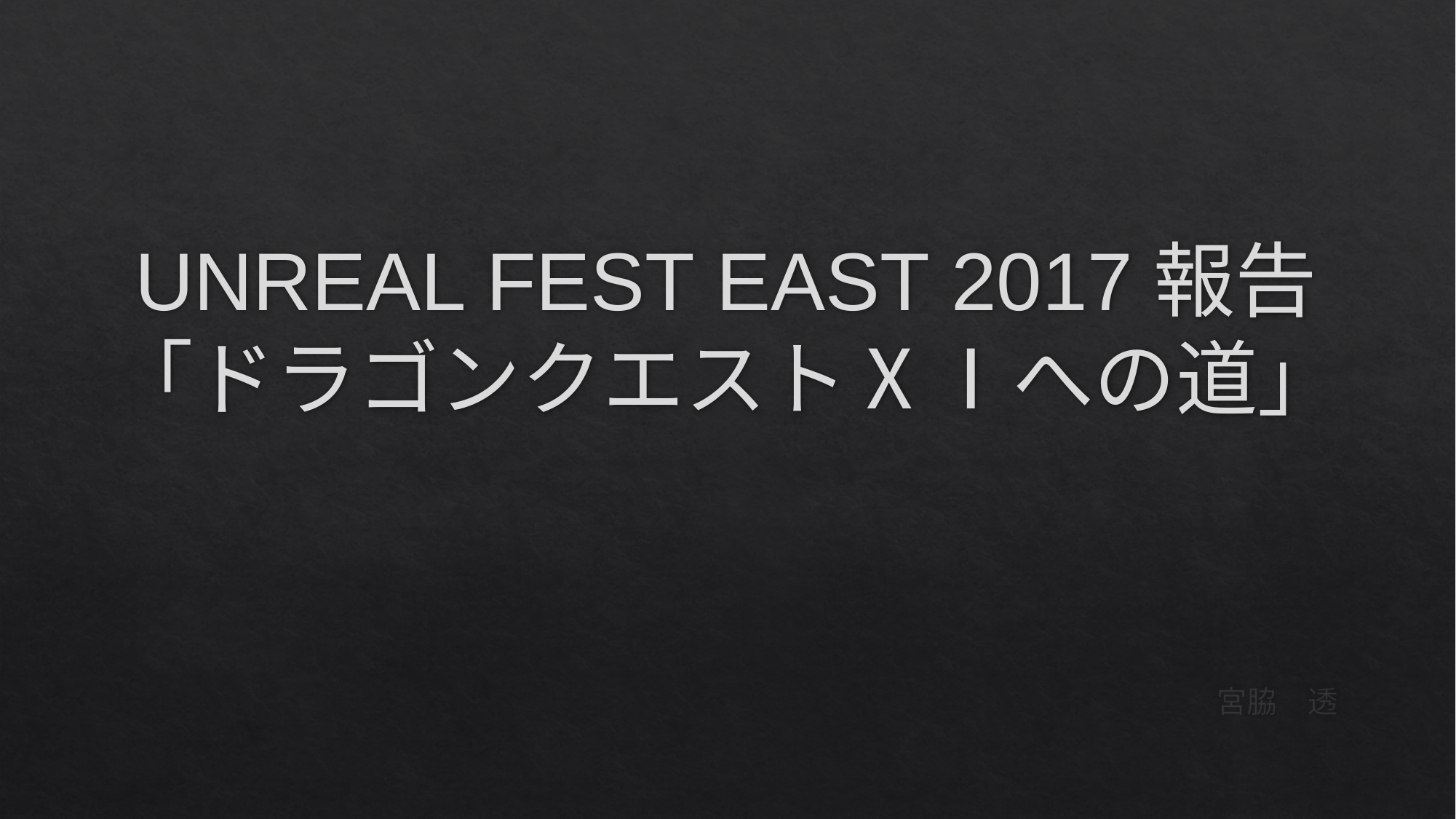

# UNREAL FEST EAST 2017報告 「ドラゴンクエストⅩⅠへの道」
宮脇　透